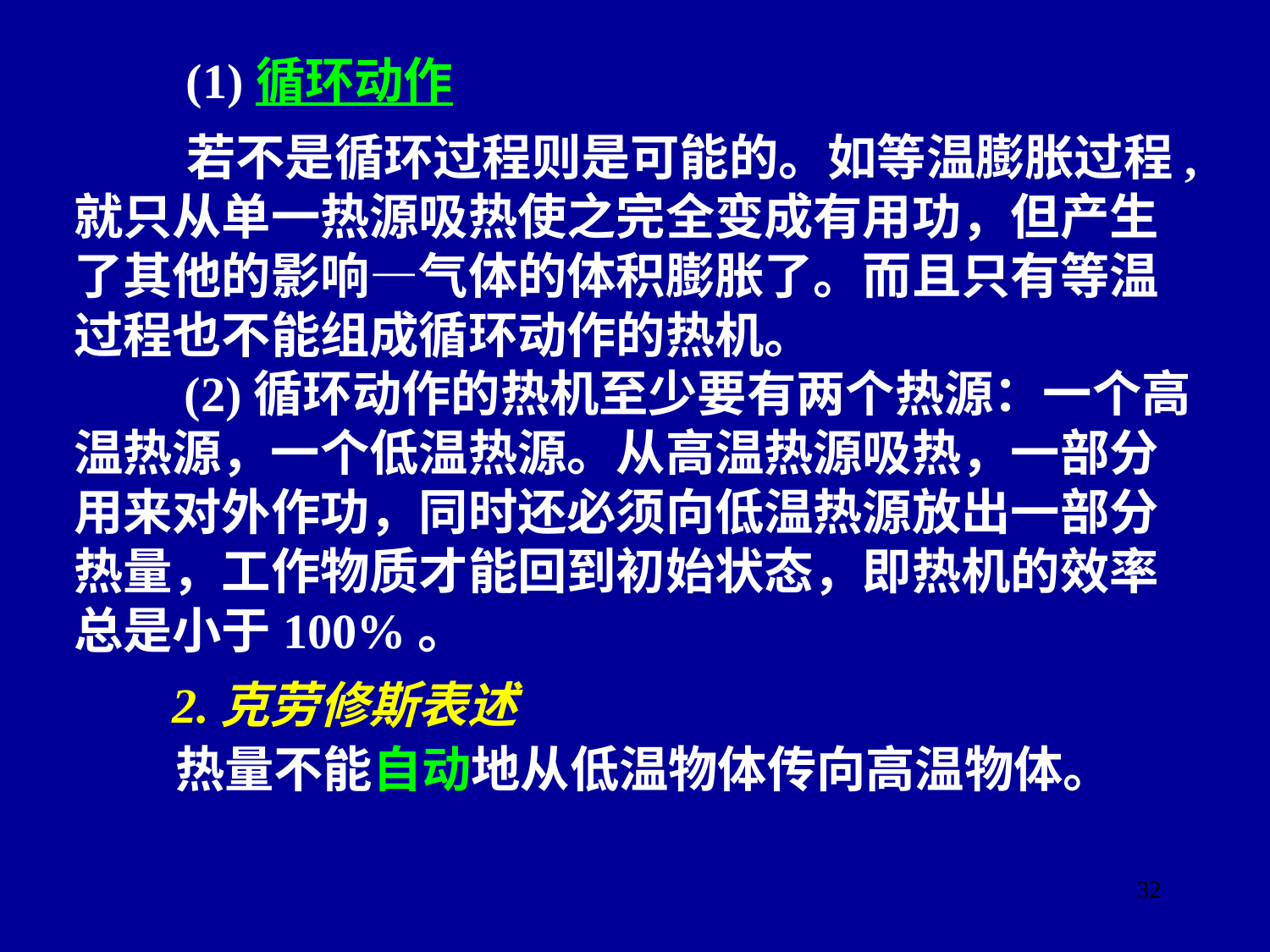

(1)循环动作
         若不是循环过程则是可能的。如等温膨胀过程,就只从单一热源吸热使之完全变成有用功，但产生了其他的影响—气体的体积膨胀了。而且只有等温过程也不能组成循环动作的热机。
         (2)循环动作的热机至少要有两个热源：一个高温热源，一个低温热源。从高温热源吸热，一部分用来对外作功，同时还必须向低温热源放出一部分热量，工作物质才能回到初始状态，即热机的效率总是小于100%。
        2.克劳修斯表述
        热量不能自动地从低温物体传向高温物体。
32